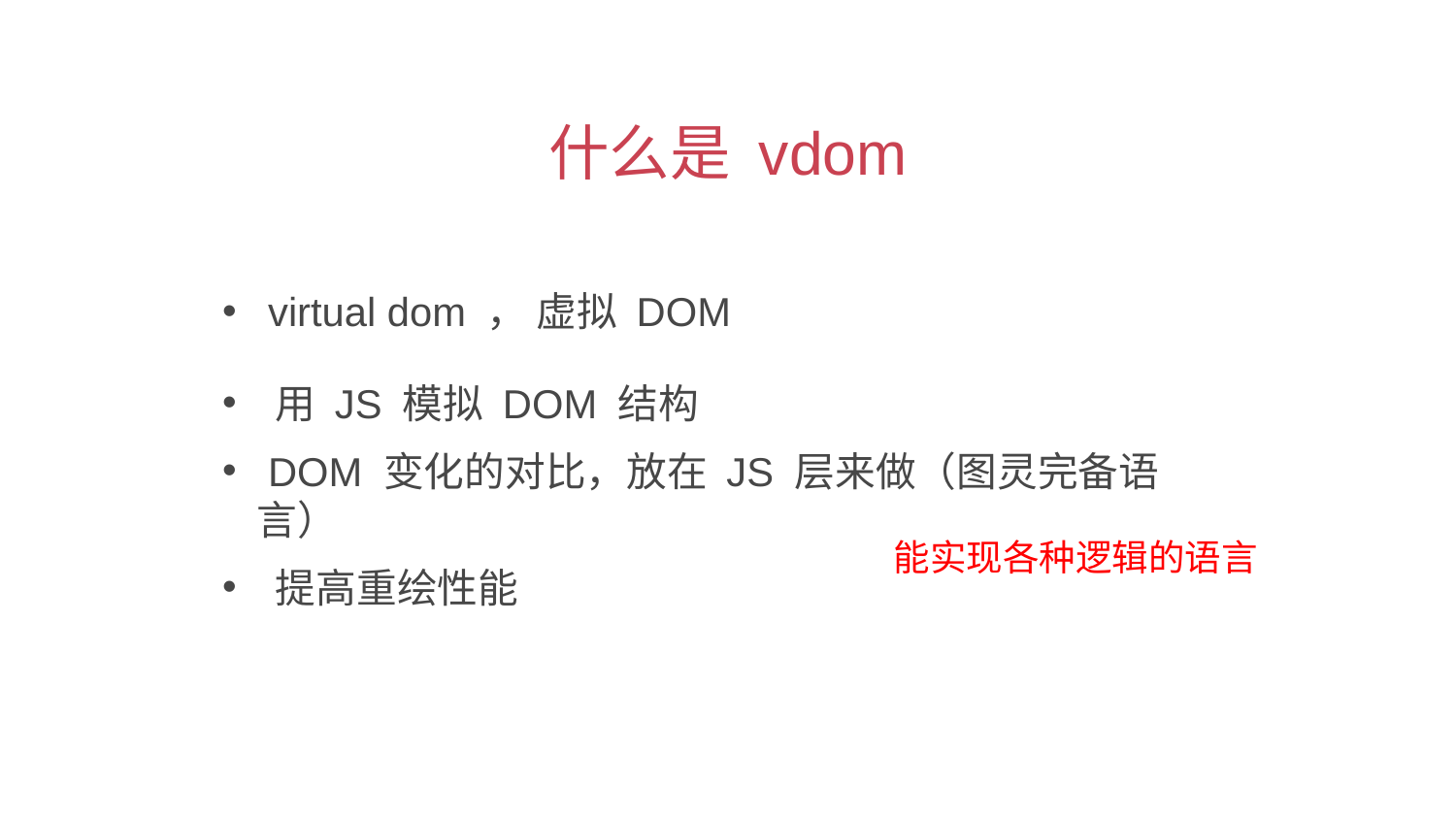

什么是 vdom
 virtual dom ， 虚拟 DOM
 用 JS 模拟 DOM 结构
 DOM 变化的对比，放在 JS 层来做（图灵完备语言）
能实现各种逻辑的语言
 提高重绘性能